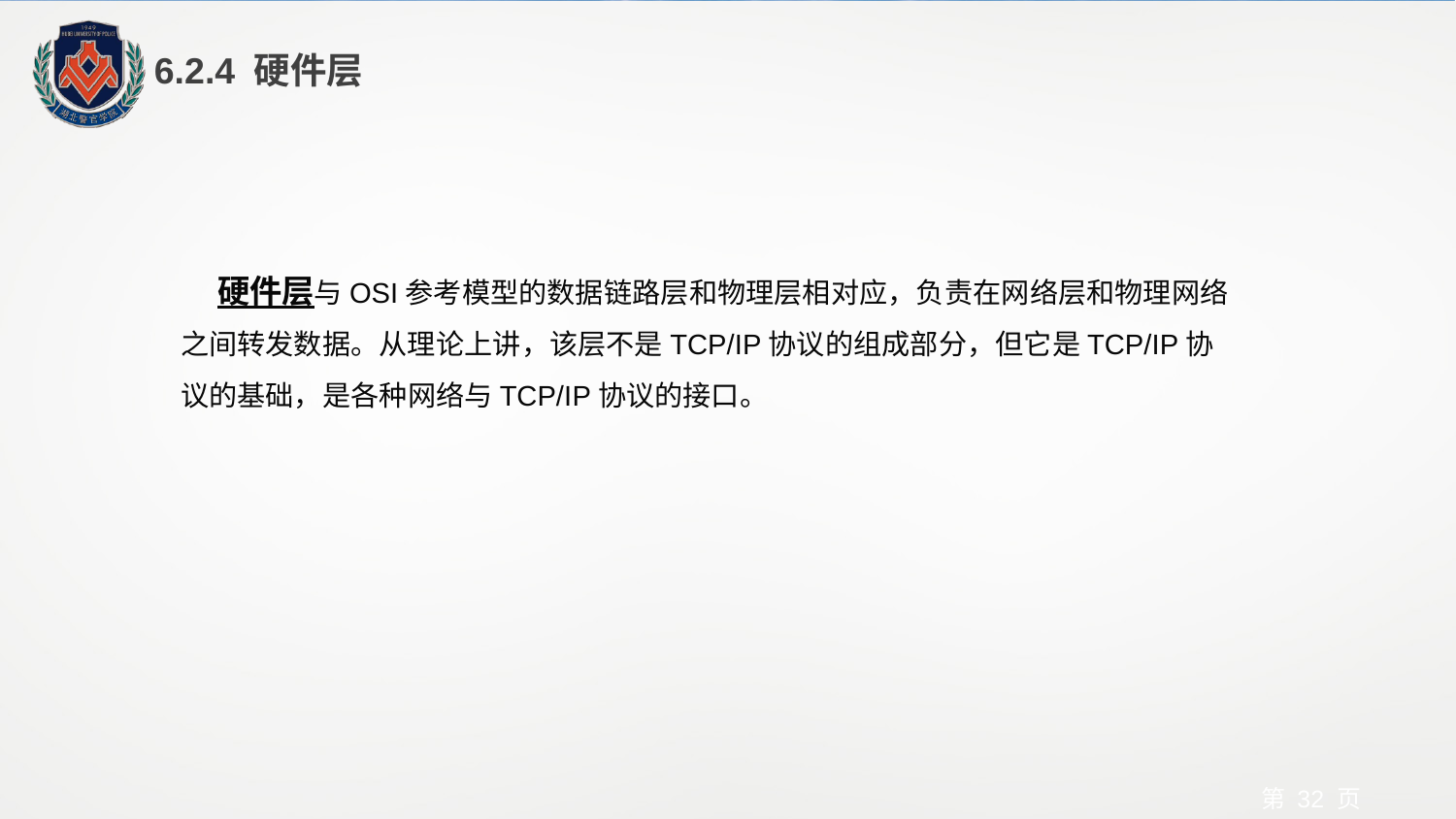

6.2.4 硬件层
    硬件层与OSI参考模型的数据链路层和物理层相对应，负责在网络层和物理网络之间转发数据。从理论上讲，该层不是TCP/IP协议的组成部分，但它是TCP/IP协议的基础，是各种网络与TCP/IP协议的接口。